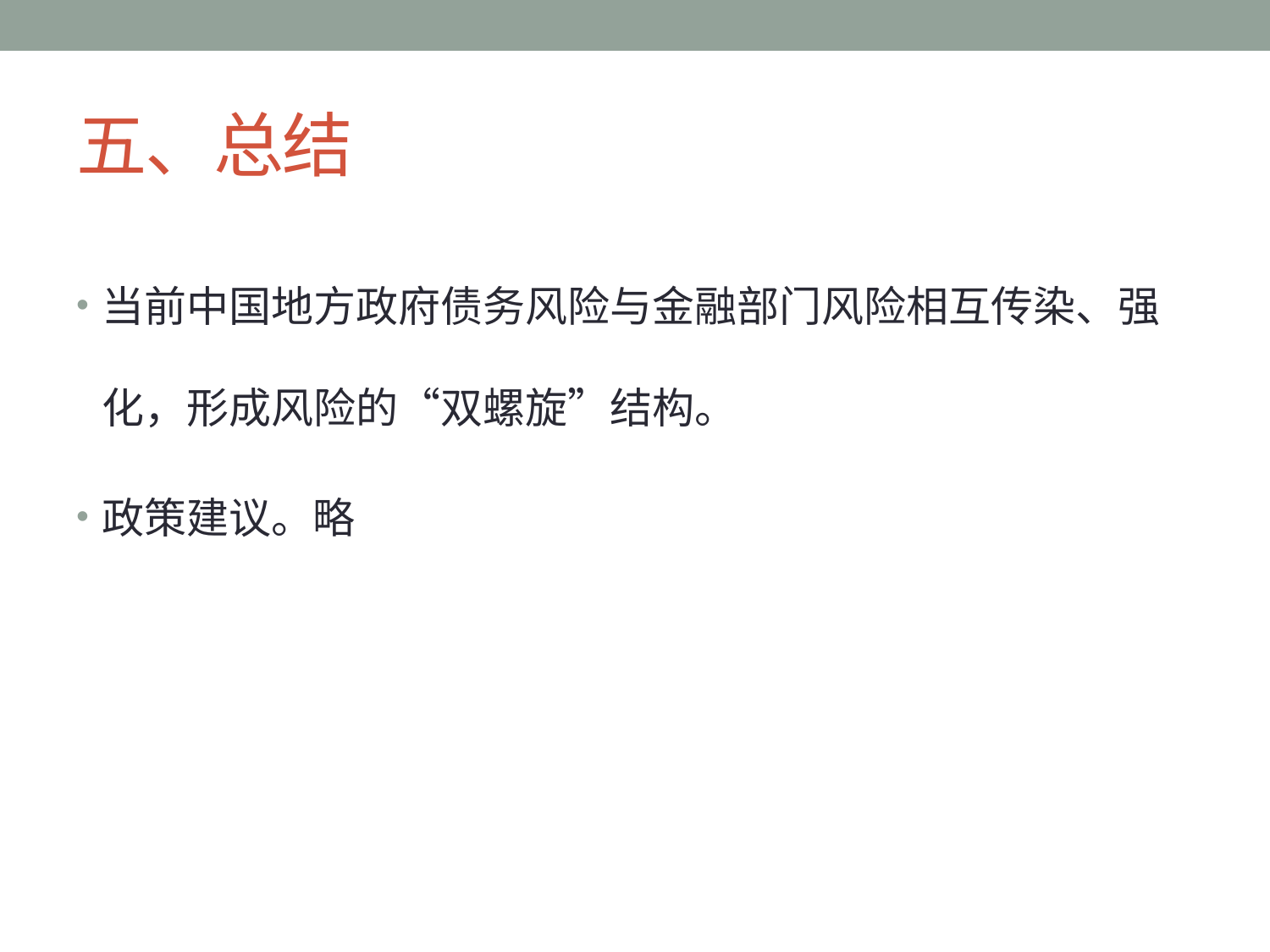

# 五、总结
当前中国地方政府债务风险与金融部门风险相互传染、强化，形成风险的“双螺旋”结构。
政策建议。略